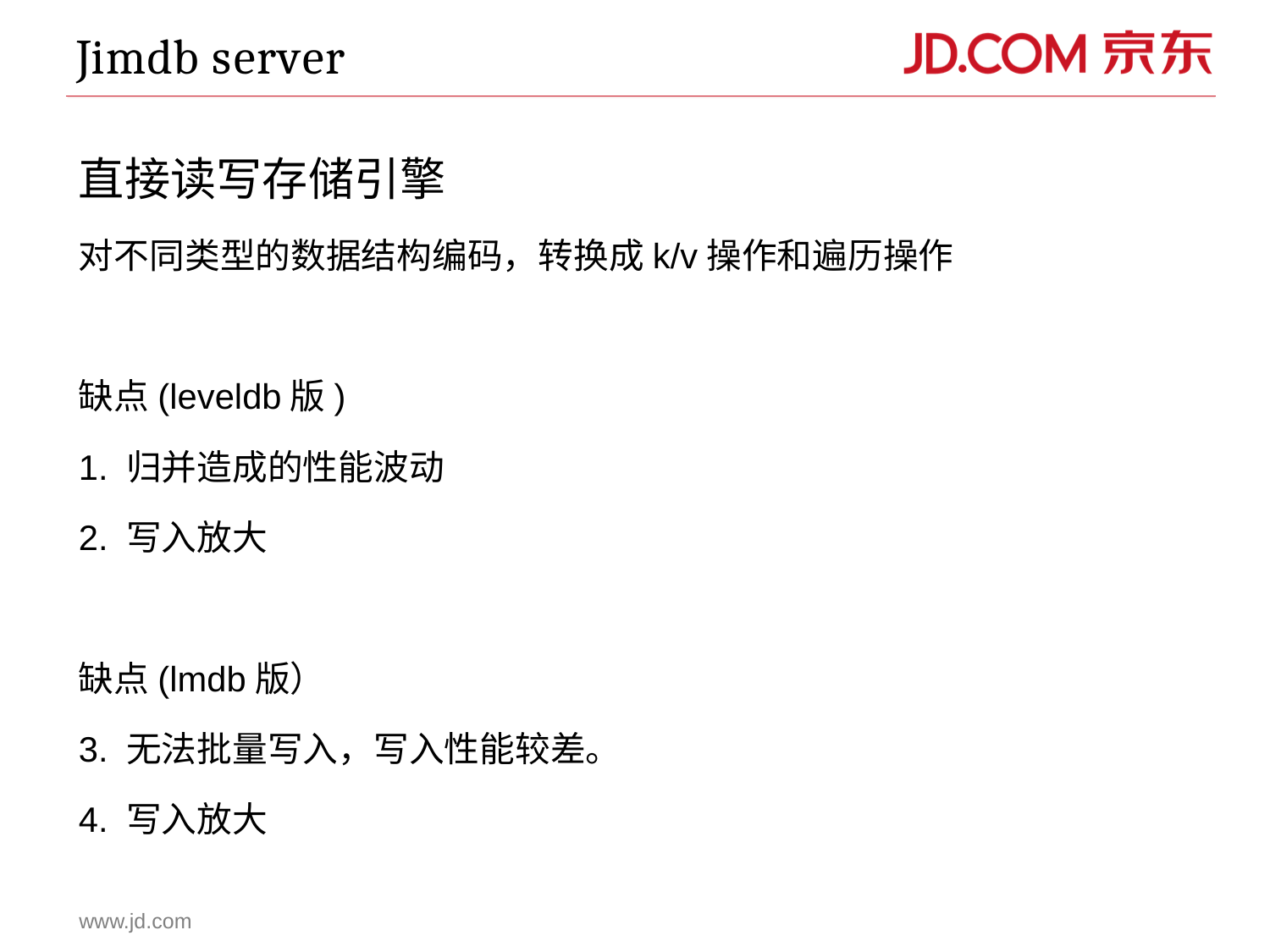

Jimdb server
直接读写存储引擎
对不同类型的数据结构编码，转换成k/v操作和遍历操作

缺点(leveldb版)
归并造成的性能波动
写入放大

缺点(lmdb版）
无法批量写入，写入性能较差。
写入放大